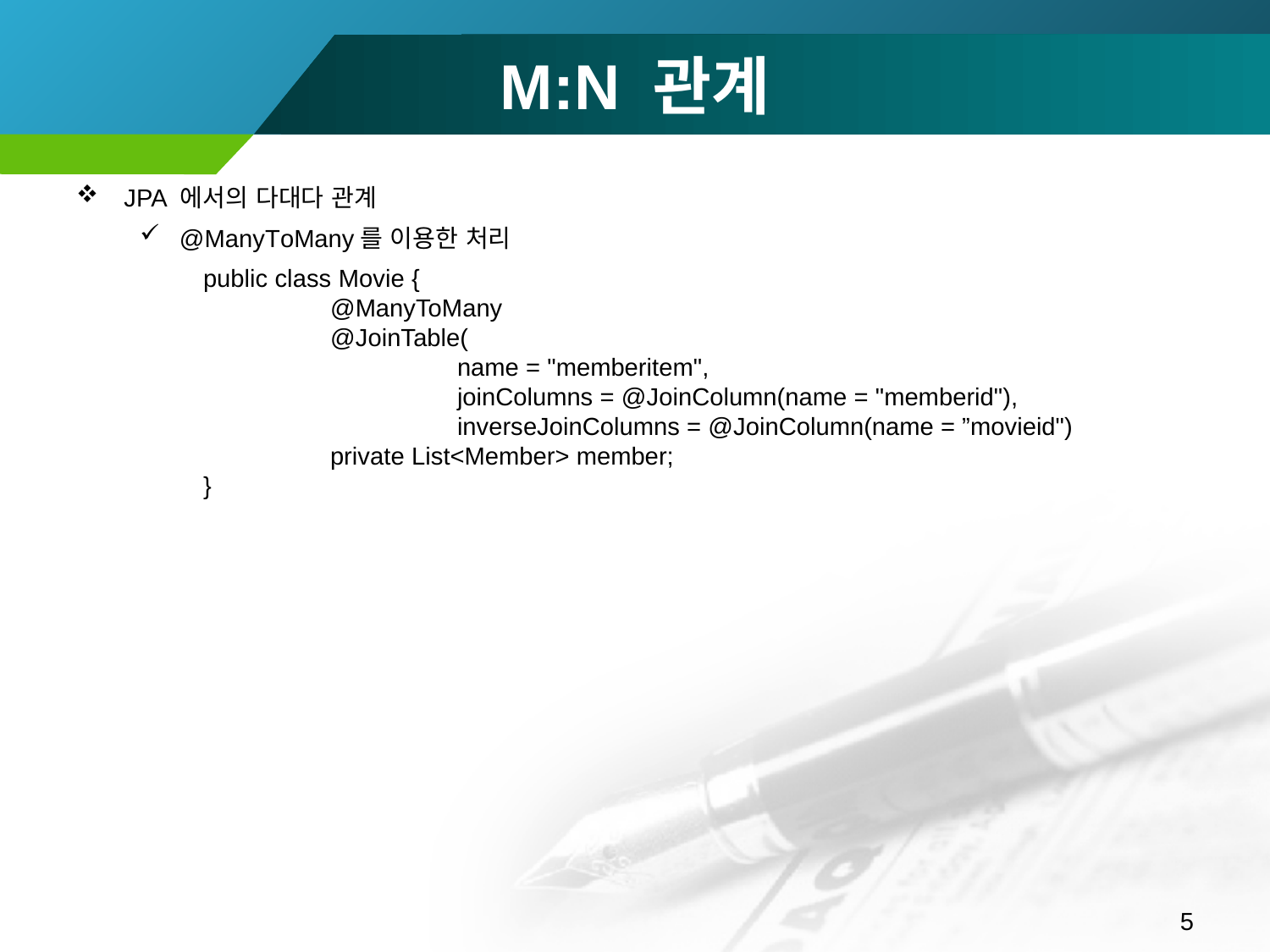

# M:N 관계
JPA 에서의 다대다 관계
@ManyToMany를 이용한 처리
public class Movie {
	@ManyToMany
	@JoinTable(
		name = "memberitem",
		joinColumns = @JoinColumn(name = "memberid"),
		inverseJoinColumns = @JoinColumn(name = ”movieid")
	private List<Member> member;
}
5